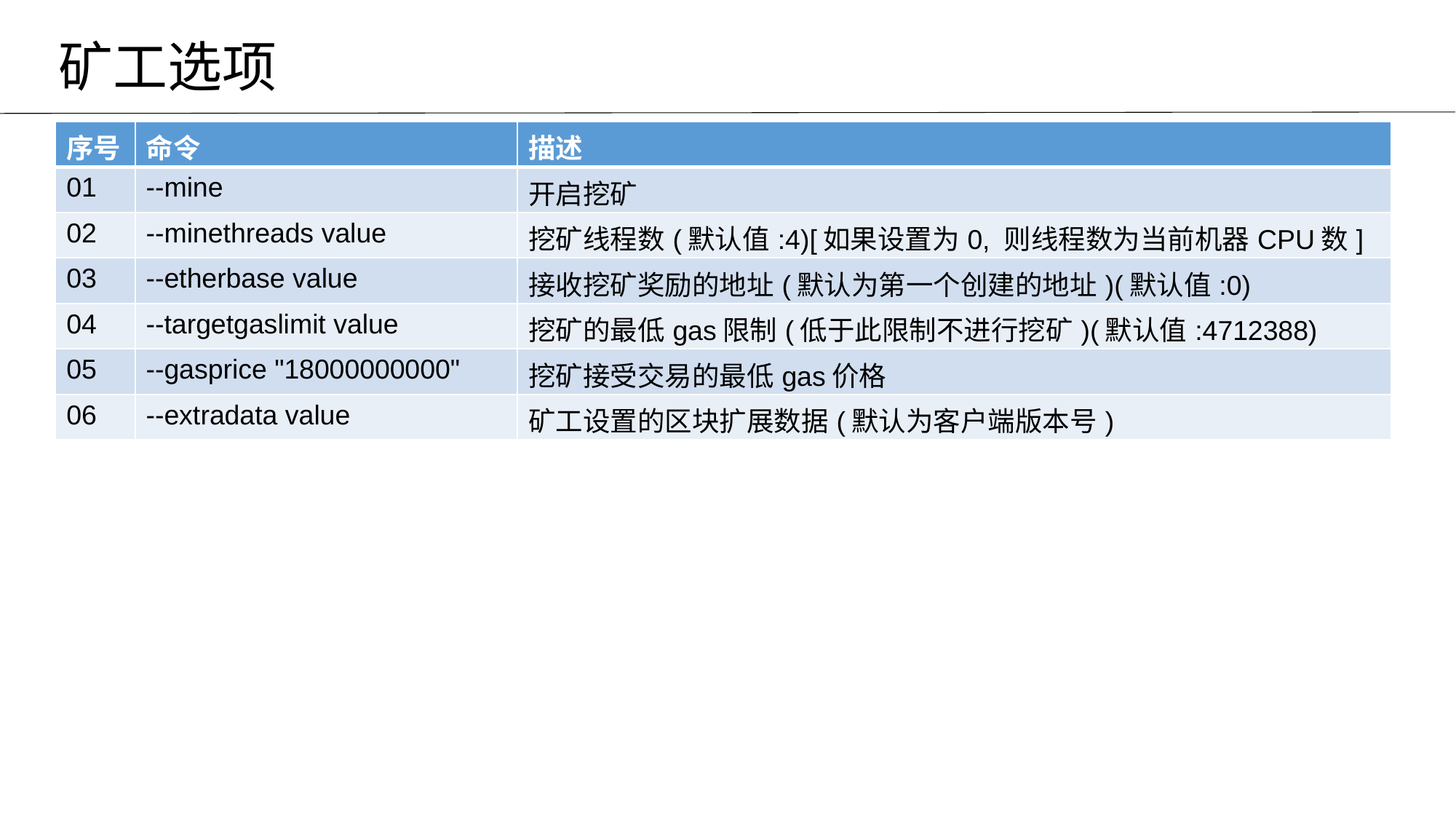

矿工选项
| 序号 | 命令 | 描述 |
| --- | --- | --- |
| 01 | --mine | 开启挖矿 |
| 02 | --minethreads value | 挖矿线程数(默认值:4)[如果设置为0, 则线程数为当前机器CPU数] |
| 03 | --etherbase value | 接收挖矿奖励的地址(默认为第一个创建的地址)(默认值:0) |
| 04 | --targetgaslimit value | 挖矿的最低gas限制(低于此限制不进行挖矿)(默认值:4712388) |
| 05 | --gasprice "18000000000" | 挖矿接受交易的最低gas价格 |
| 06 | --extradata value | 矿工设置的区块扩展数据(默认为客户端版本号) |